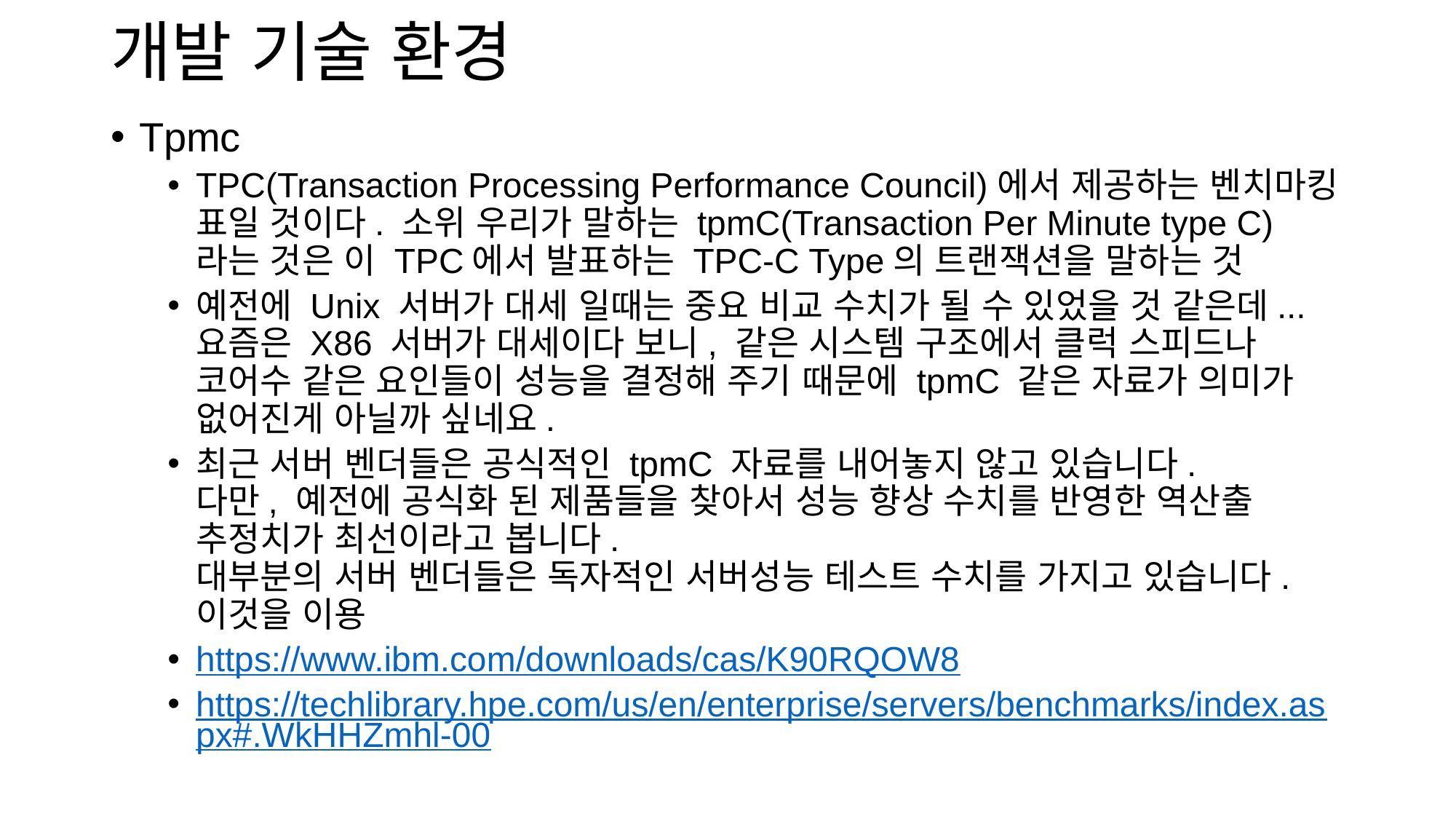

# 개발 기술 환경
Tpmc
TPC(Transaction Processing Performance Council)에서 제공하는 벤치마킹 표일 것이다. 소위 우리가 말하는 tpmC(Transaction Per Minute type C)라는 것은 이 TPC에서 발표하는 TPC-C Type의 트랜잭션을 말하는 것
예전에 Unix 서버가 대세 일때는 중요 비교 수치가 될 수 있었을 것 같은데...
요즘은 X86 서버가 대세이다 보니, 같은 시스템 구조에서 클럭 스피드나 코어수 같은 요인들이 성능을 결정해 주기 때문에 tpmC 같은 자료가 의미가 없어진게 아닐까 싶네요.
최근 서버 벤더들은 공식적인 tpmC 자료를 내어놓지 않고 있습니다.
다만, 예전에 공식화 된 제품들을 찾아서 성능 향상 수치를 반영한 역산출 추정치가 최선이라고 봅니다.
대부분의 서버 벤더들은 독자적인 서버성능 테스트 수치를 가지고 있습니다. 이것을 이용
https://www.ibm.com/downloads/cas/K90RQOW8
https://techlibrary.hpe.com/us/en/enterprise/servers/benchmarks/index.aspx#.WkHHZmhl-00